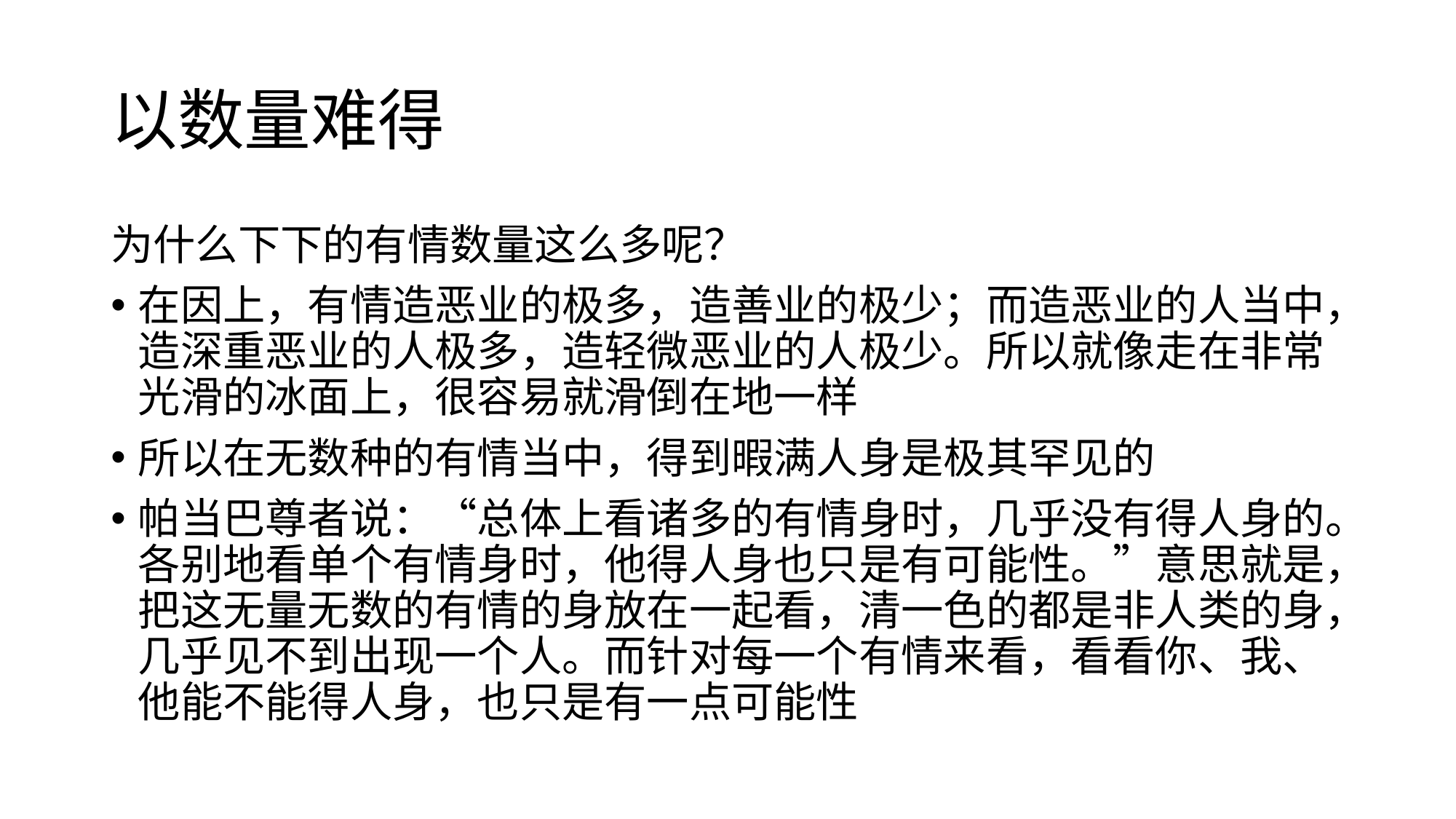

# 以数量难得
为什么下下的有情数量这么多呢？
在因上，有情造恶业的极多，造善业的极少；而造恶业的人当中，造深重恶业的人极多，造轻微恶业的人极少。所以就像走在非常光滑的冰面上，很容易就滑倒在地一样
所以在无数种的有情当中，得到暇满人身是极其罕见的
帕当巴尊者说：“总体上看诸多的有情身时，几乎没有得人身的。各别地看单个有情身时，他得人身也只是有可能性。”意思就是，把这无量无数的有情的身放在一起看，清一色的都是非人类的身，几乎见不到出现一个人。而针对每一个有情来看，看看你、我、他能不能得人身，也只是有一点可能性